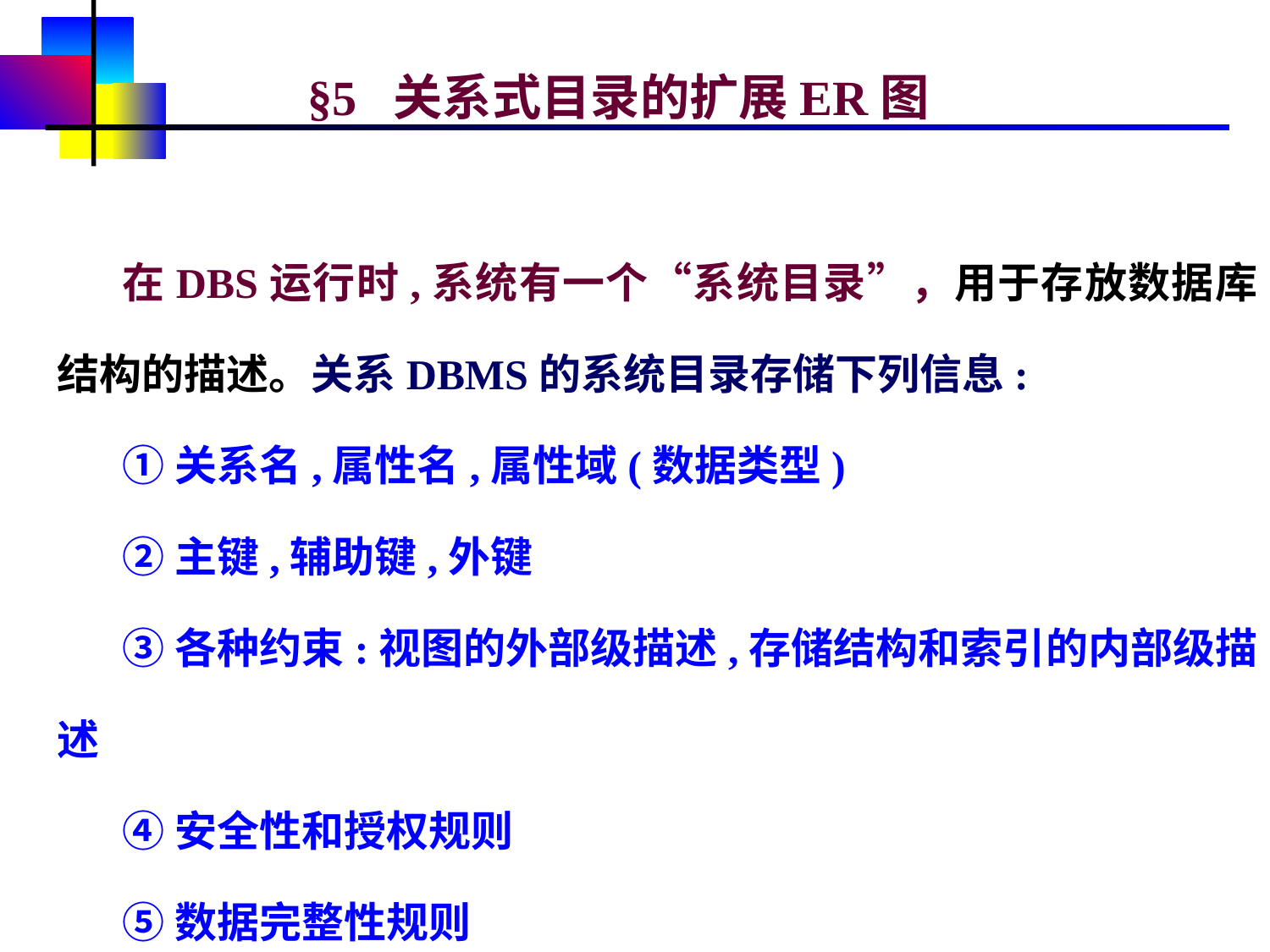

§5  关系式目录的扩展ER图
在DBS运行时,系统有一个“系统目录”，用于存放数据库结构的描述。关系DBMS的系统目录存储下列信息:
①关系名,属性名,属性域(数据类型)
②主键,辅助键,外键
③各种约束:视图的外部级描述,存储结构和索引的内部级描述
④安全性和授权规则
⑤数据完整性规则